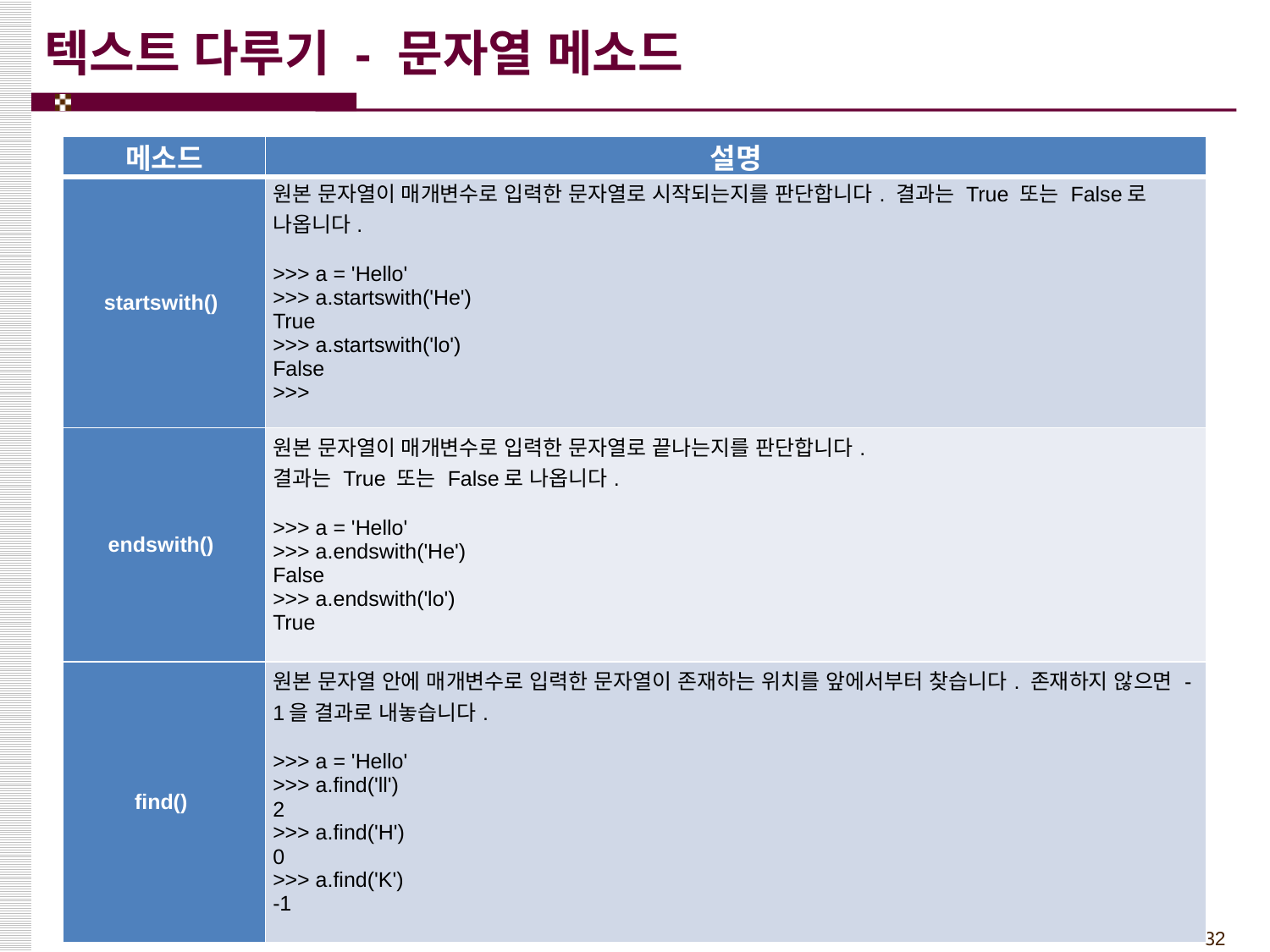

# 텍스트 다루기 - 문자열 메소드
| 메소드 | 설명 |
| --- | --- |
| startswith() | 원본 문자열이 매개변수로 입력한 문자열로 시작되는지를 판단합니다. 결과는 True 또는 False로 나옵니다.   >>> a = 'Hello' >>> a.startswith('He') True >>> a.startswith('lo') False >>> |
| endswith() | 원본 문자열이 매개변수로 입력한 문자열로 끝나는지를 판단합니다. 결과는 True 또는 False로 나옵니다.   >>> a = 'Hello' >>> a.endswith('He') False >>> a.endswith('lo') True |
| find() | 원본 문자열 안에 매개변수로 입력한 문자열이 존재하는 위치를 앞에서부터 찾습니다. 존재하지 않으면 -1을 결과로 내놓습니다.   >>> a = 'Hello' >>> a.find('ll') 2 >>> a.find('H') 0 >>> a.find('K') -1 |